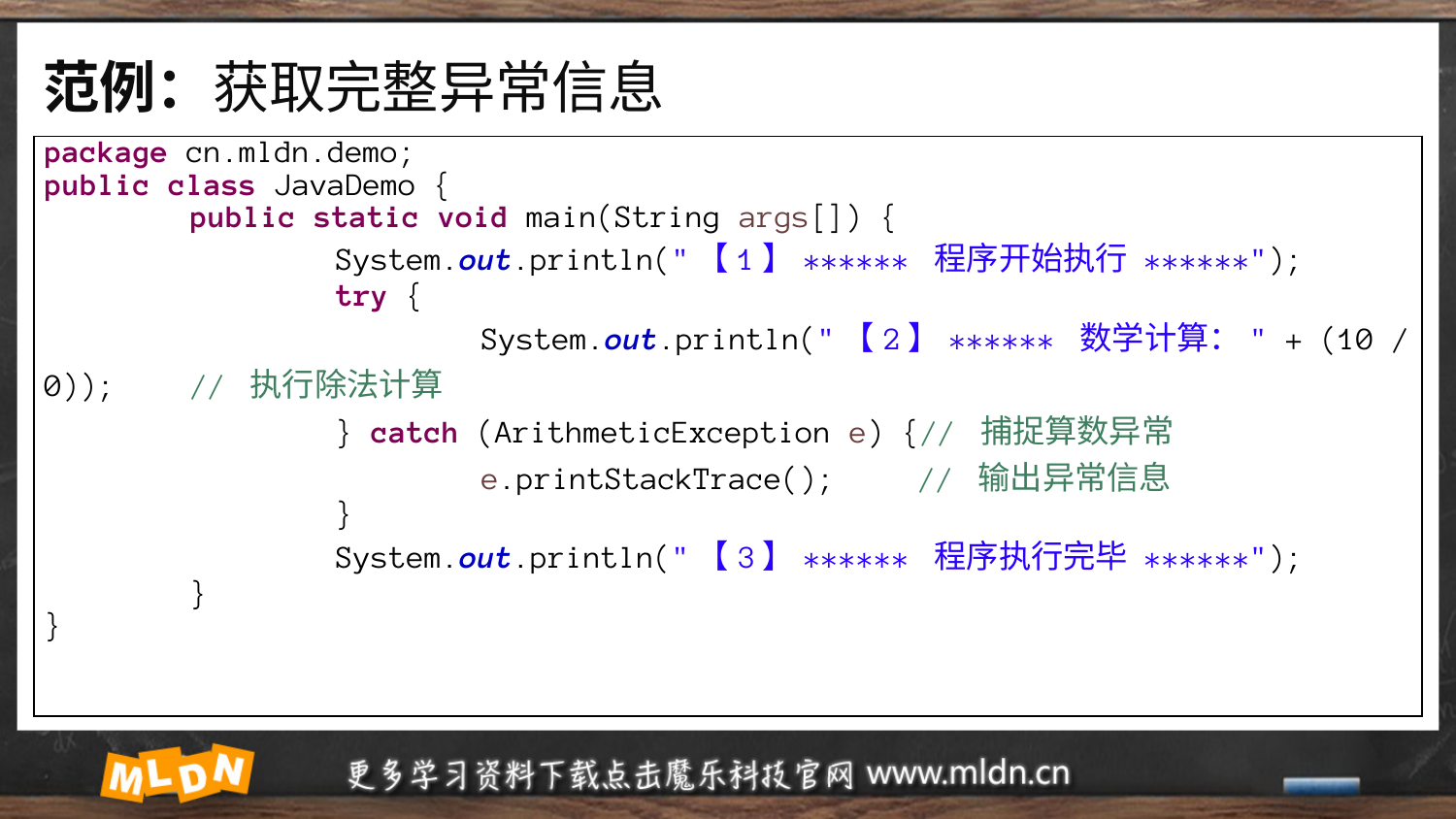

# 范例：获取完整异常信息
| package cn.mldn.demo; public class JavaDemo { public static void main(String args[]) { System.out.println("【1】\*\*\*\*\*\* 程序开始执行 \*\*\*\*\*\*"); try { System.out.println("【2】\*\*\*\*\*\* 数学计算：" + (10 / 0)); // 执行除法计算 } catch (ArithmeticException e) {// 捕捉算数异常 e.printStackTrace(); // 输出异常信息 } System.out.println("【3】\*\*\*\*\*\* 程序执行完毕 \*\*\*\*\*\*"); } } |
| --- |